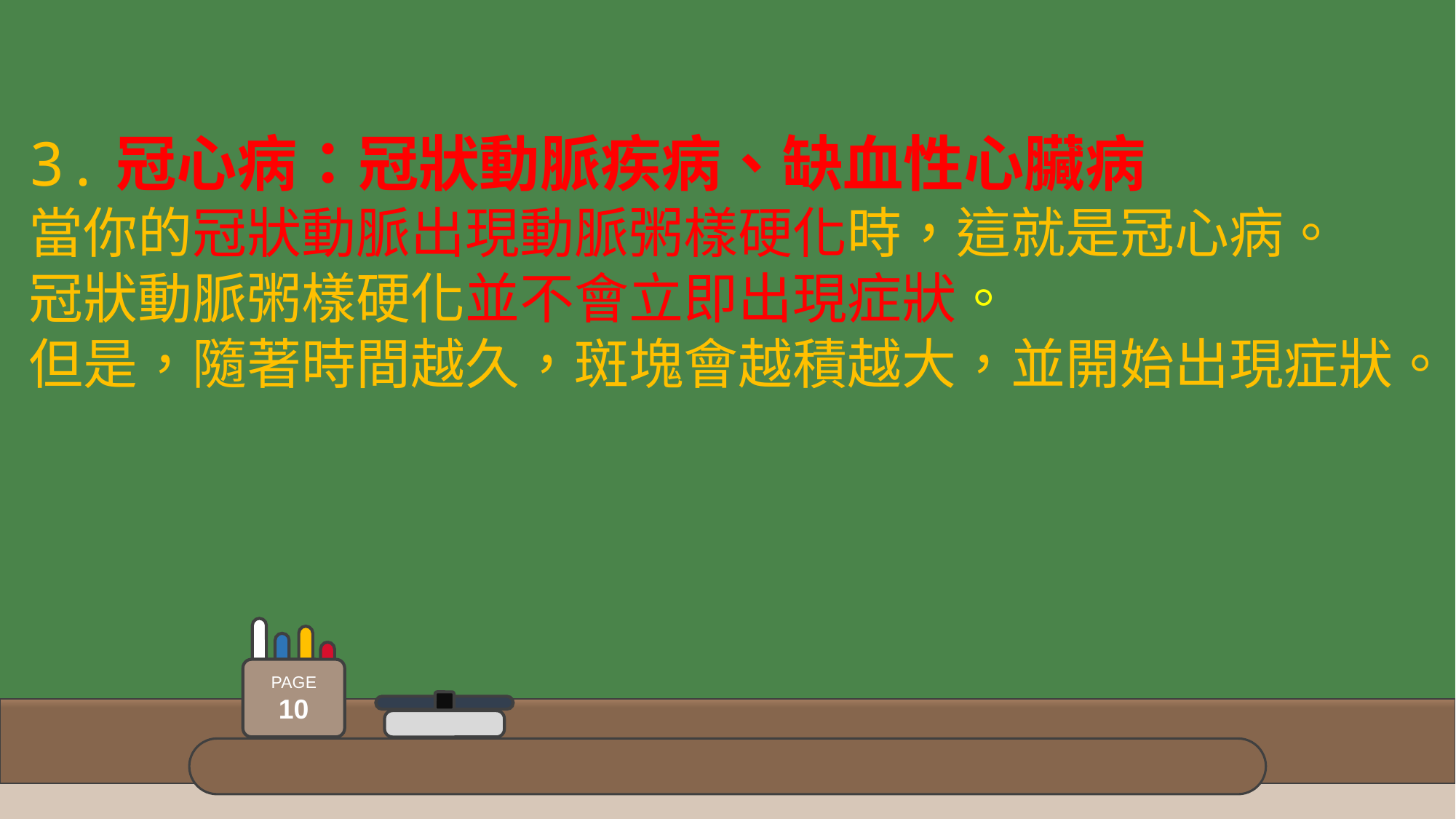

3.冠心病：冠狀動脈疾病、缺血性心臟病
當你的冠狀動脈出現動脈粥樣硬化時，這就是冠心病。
冠狀動脈粥樣硬化並不會立即出現症狀。
但是，隨著時間越久，斑塊會越積越大，並開始出現症狀。

PAGE
10